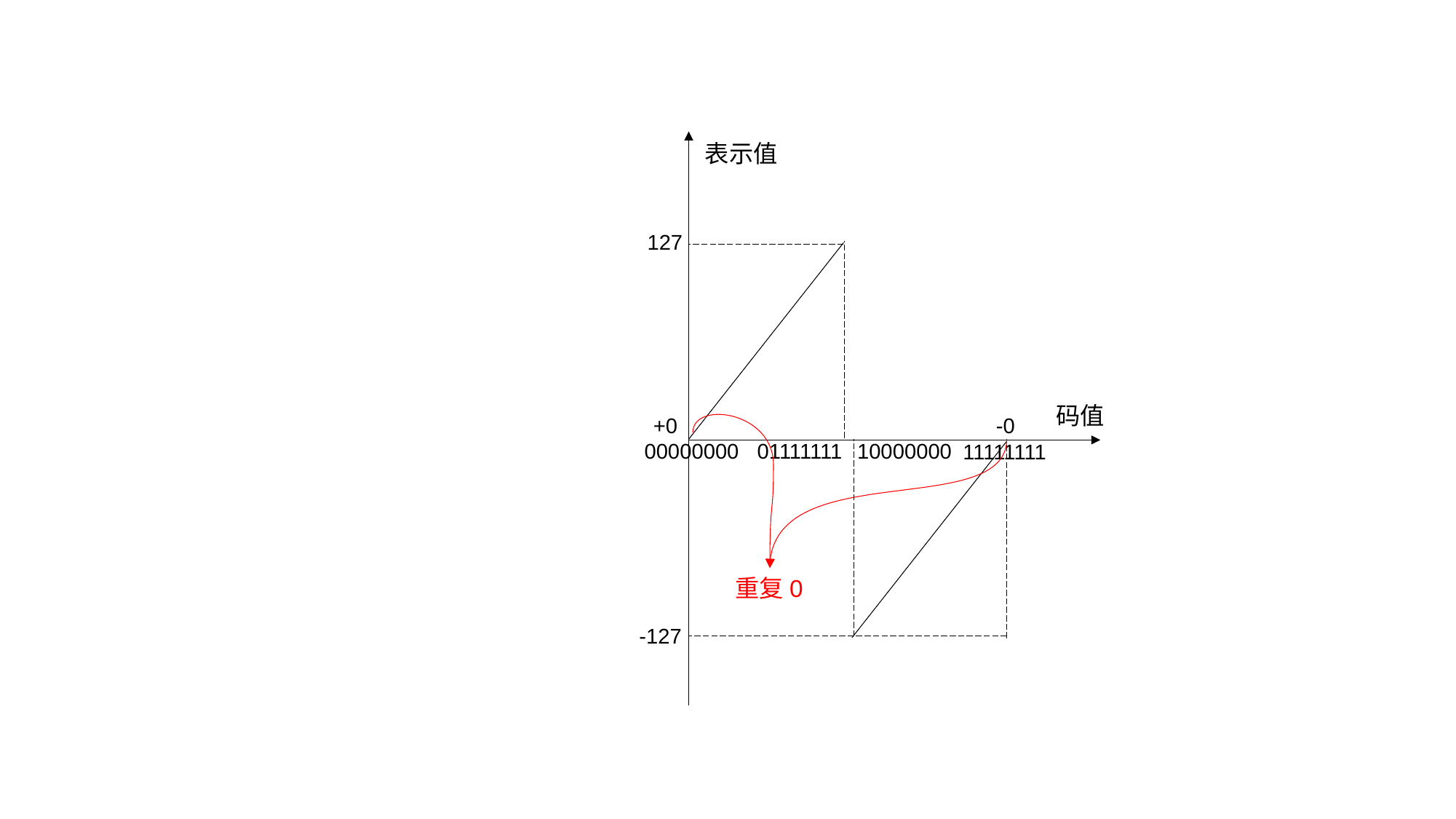

表示值
127
码值
+0
-0
01111111
10000000
00000000
11111111
重复0
-127